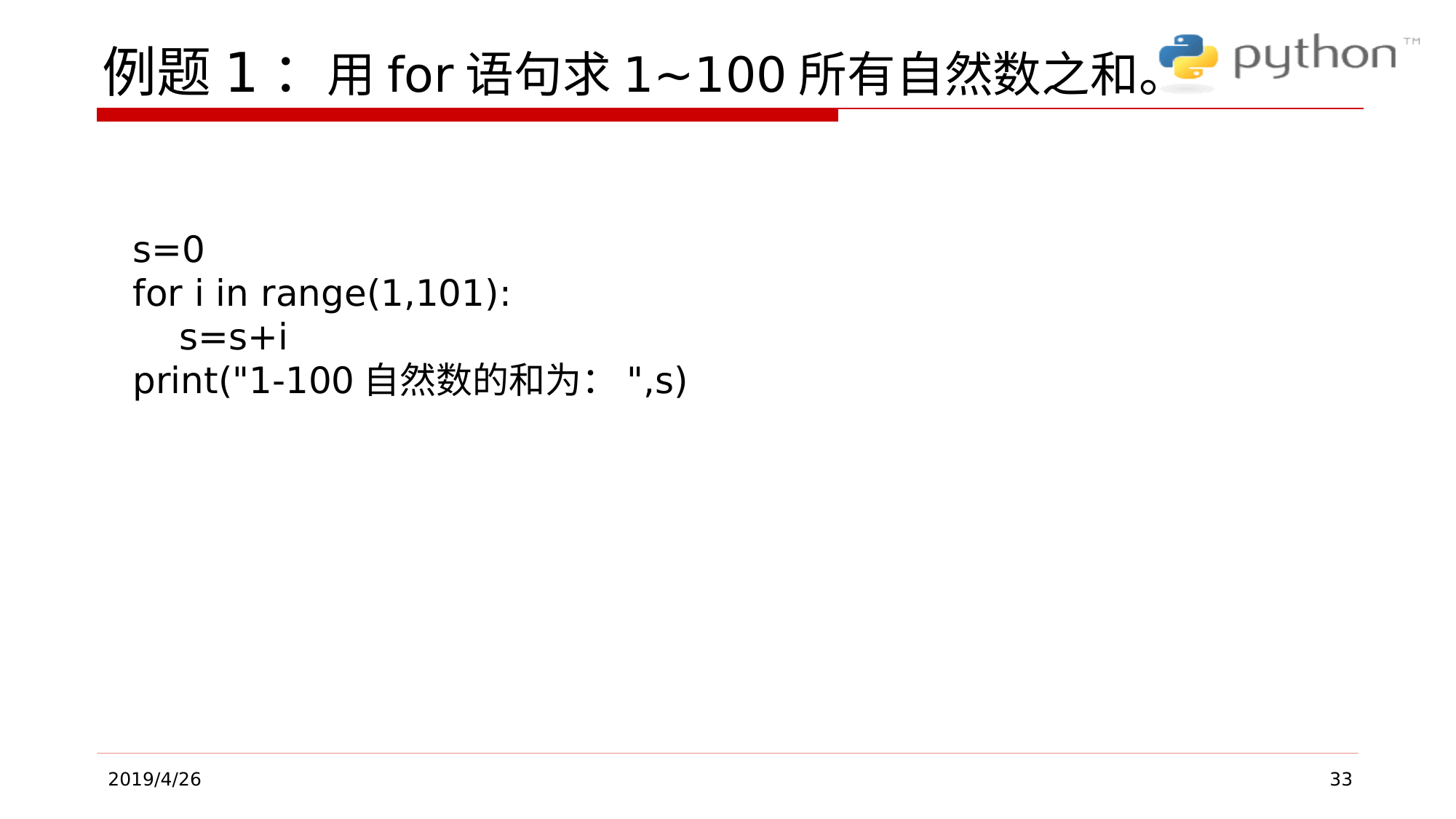

# 例题1：用for语句求1~100所有自然数之和。
s=0
for i in range(1,101):
    s=s+i
print("1-100自然数的和为：",s)
33
2019/4/26